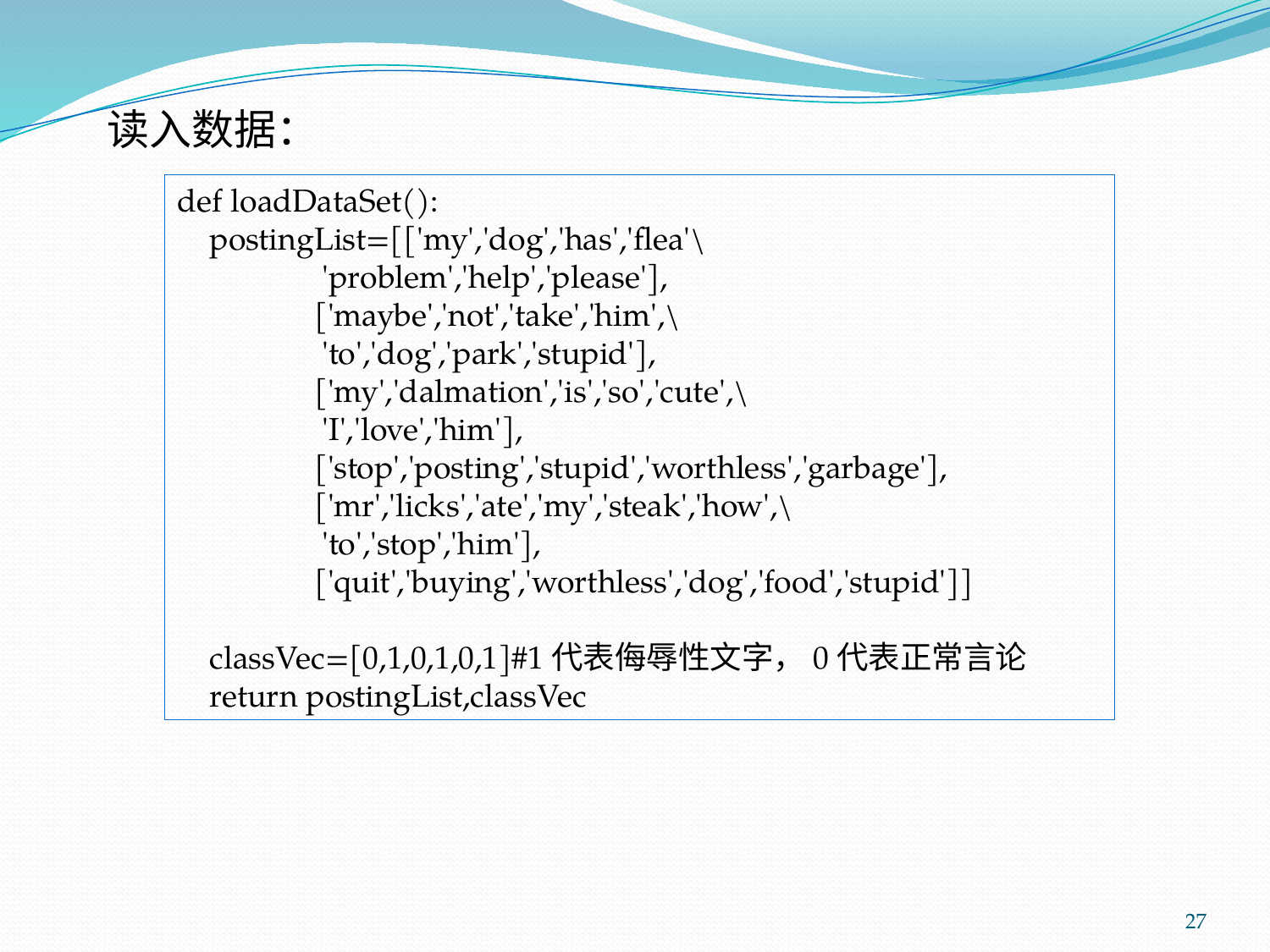

读入数据：
def loadDataSet():
    postingList=[['my','dog','has','flea'\
                  'problem','help','please'],
                 ['maybe','not','take','him',\
                  'to','dog','park','stupid'],
                 ['my','dalmation','is','so','cute',\
                  'I','love','him'],
                 ['stop','posting','stupid','worthless','garbage'],
                 ['mr','licks','ate','my','steak','how',\
                  'to','stop','him'],
                 ['quit','buying','worthless','dog','food','stupid']]

    classVec=[0,1,0,1,0,1]#1代表侮辱性文字，0代表正常言论
    return postingList,classVec
27